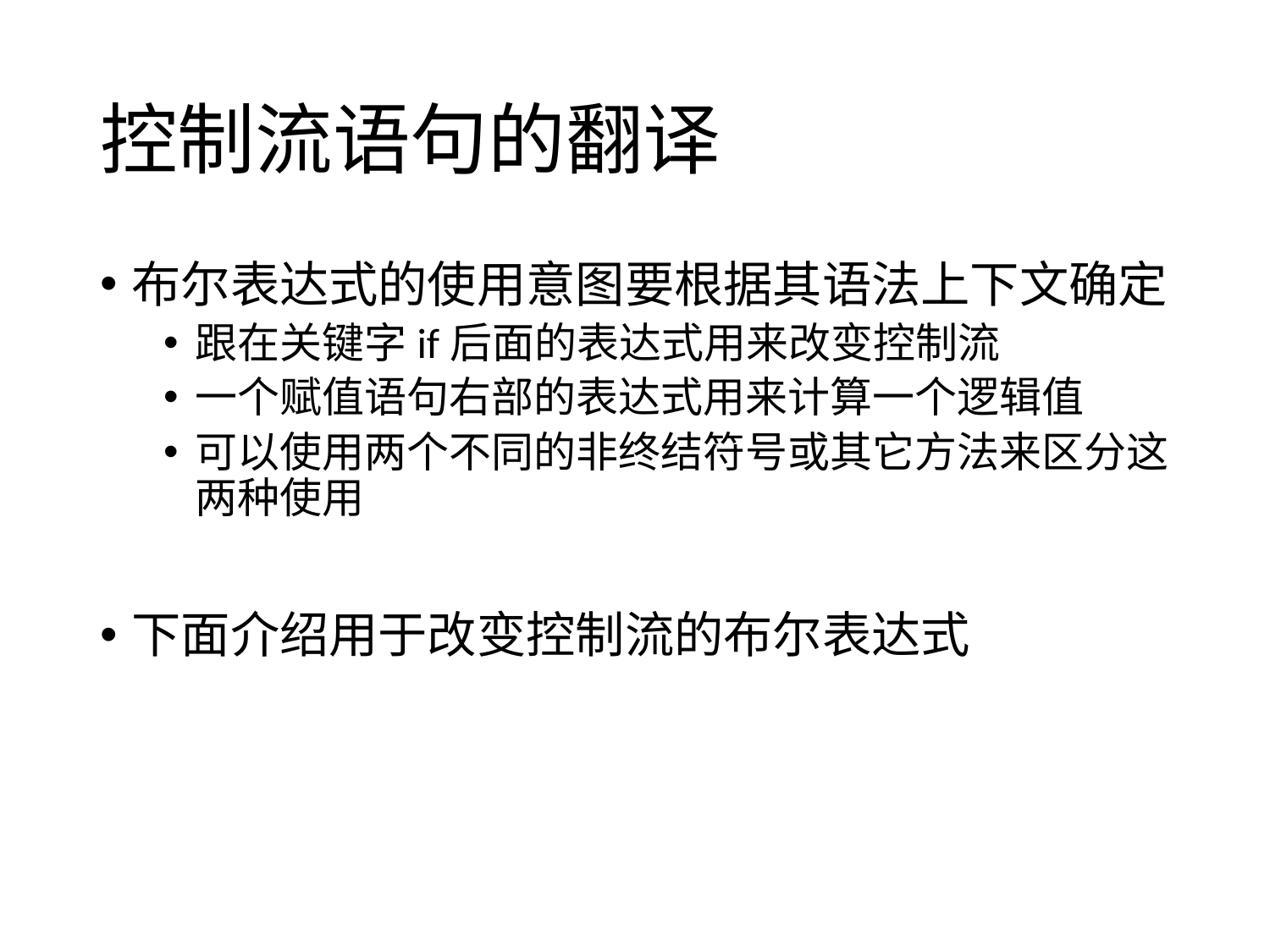

# 控制流语句的翻译
布尔表达式的使用意图要根据其语法上下文确定
跟在关键字if后面的表达式用来改变控制流
一个赋值语句右部的表达式用来计算一个逻辑值
可以使用两个不同的非终结符号或其它方法来区分这两种使用

下面介绍用于改变控制流的布尔表达式